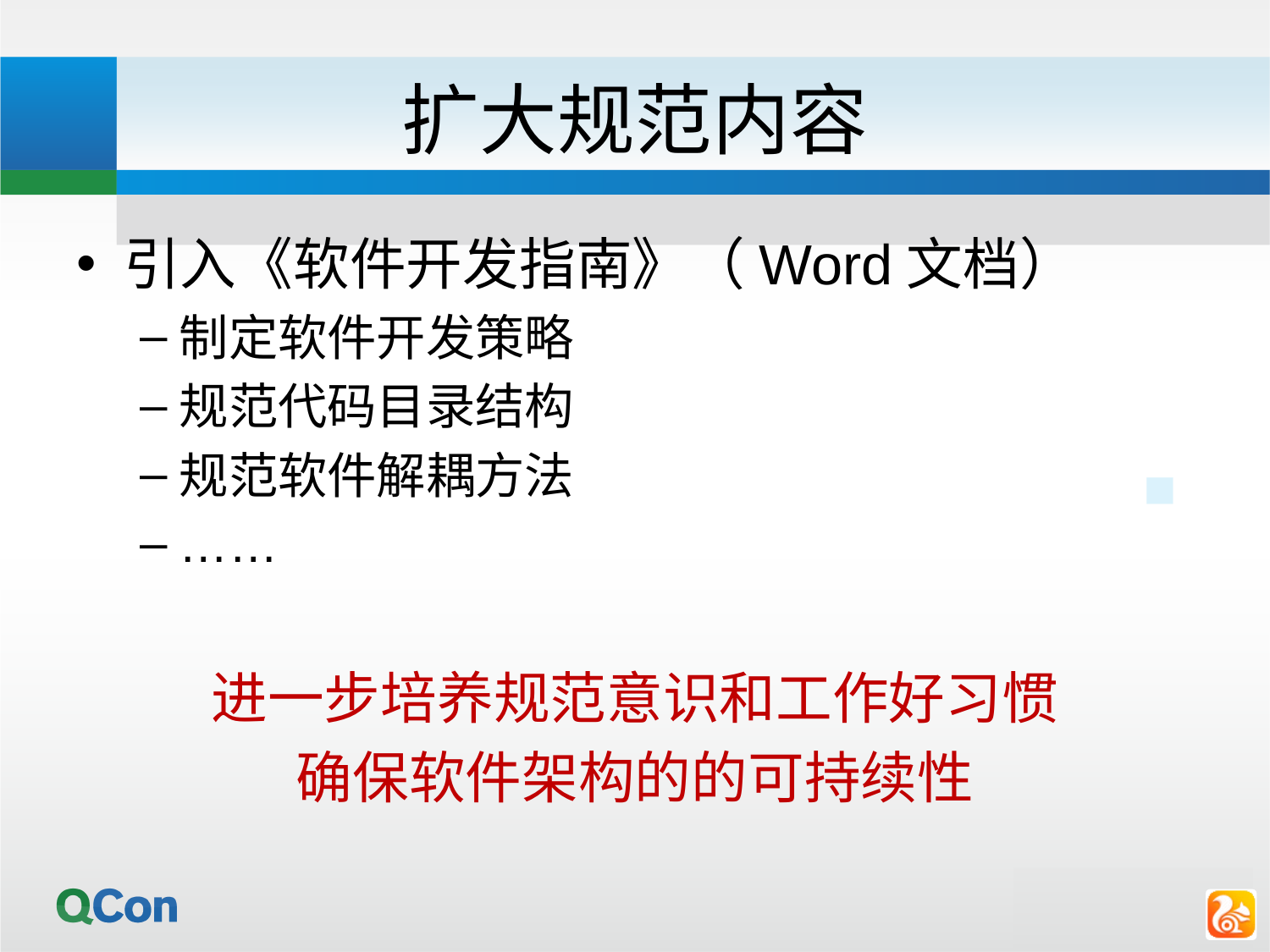

# 扩大规范内容
引入《软件开发指南》（Word文档）
制定软件开发策略
规范代码目录结构
规范软件解耦方法
……

进一步培养规范意识和工作好习惯
确保软件架构的的可持续性